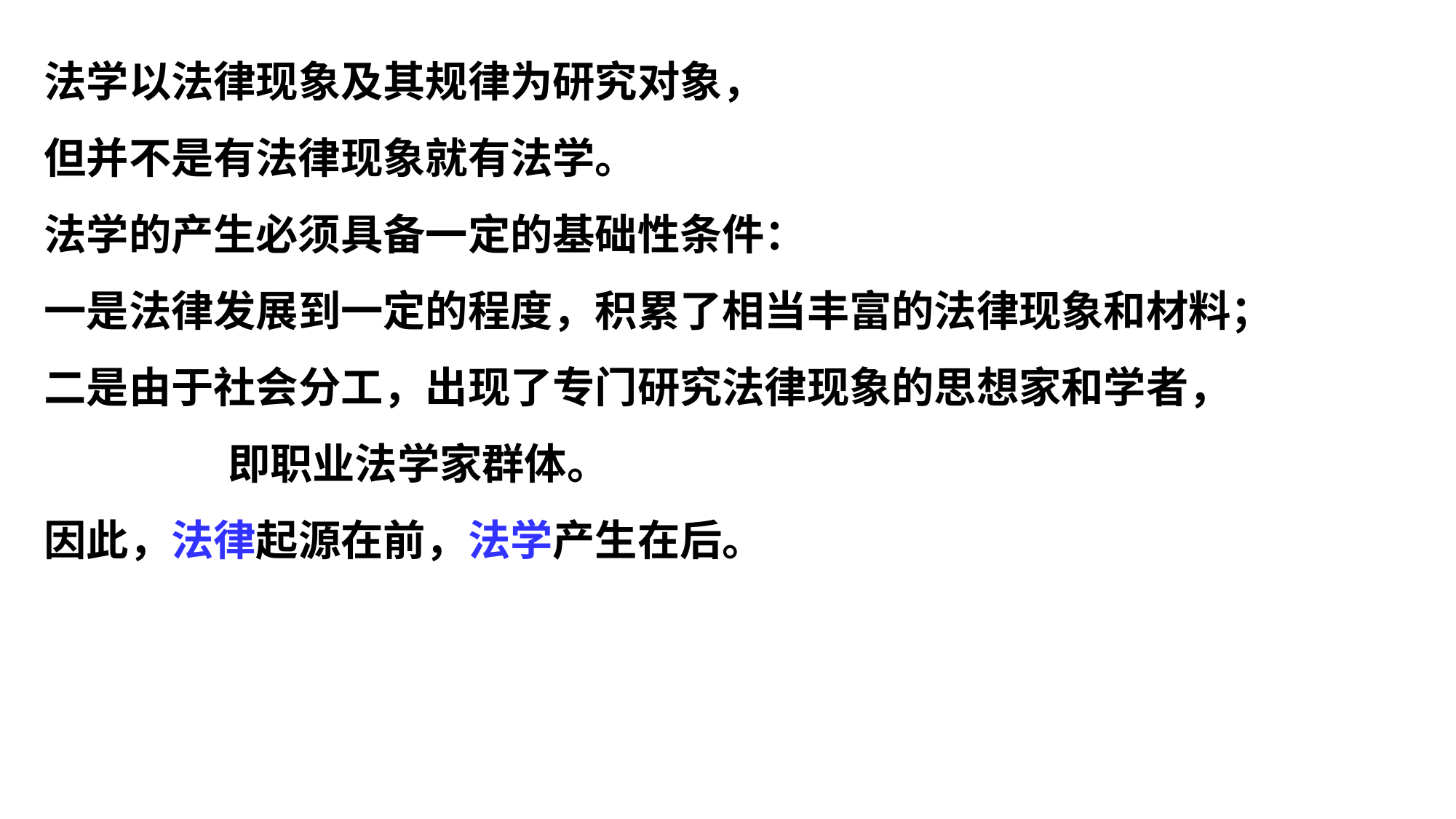

法学以法律现象及其规律为研究对象，
但并不是有法律现象就有法学。
法学的产生必须具备一定的基础性条件：
一是法律发展到一定的程度，积累了相当丰富的法律现象和材料；
二是由于社会分工，出现了专门研究法律现象的思想家和学者，
                  即职业法学家群体。
因此，法律起源在前，法学产生在后。